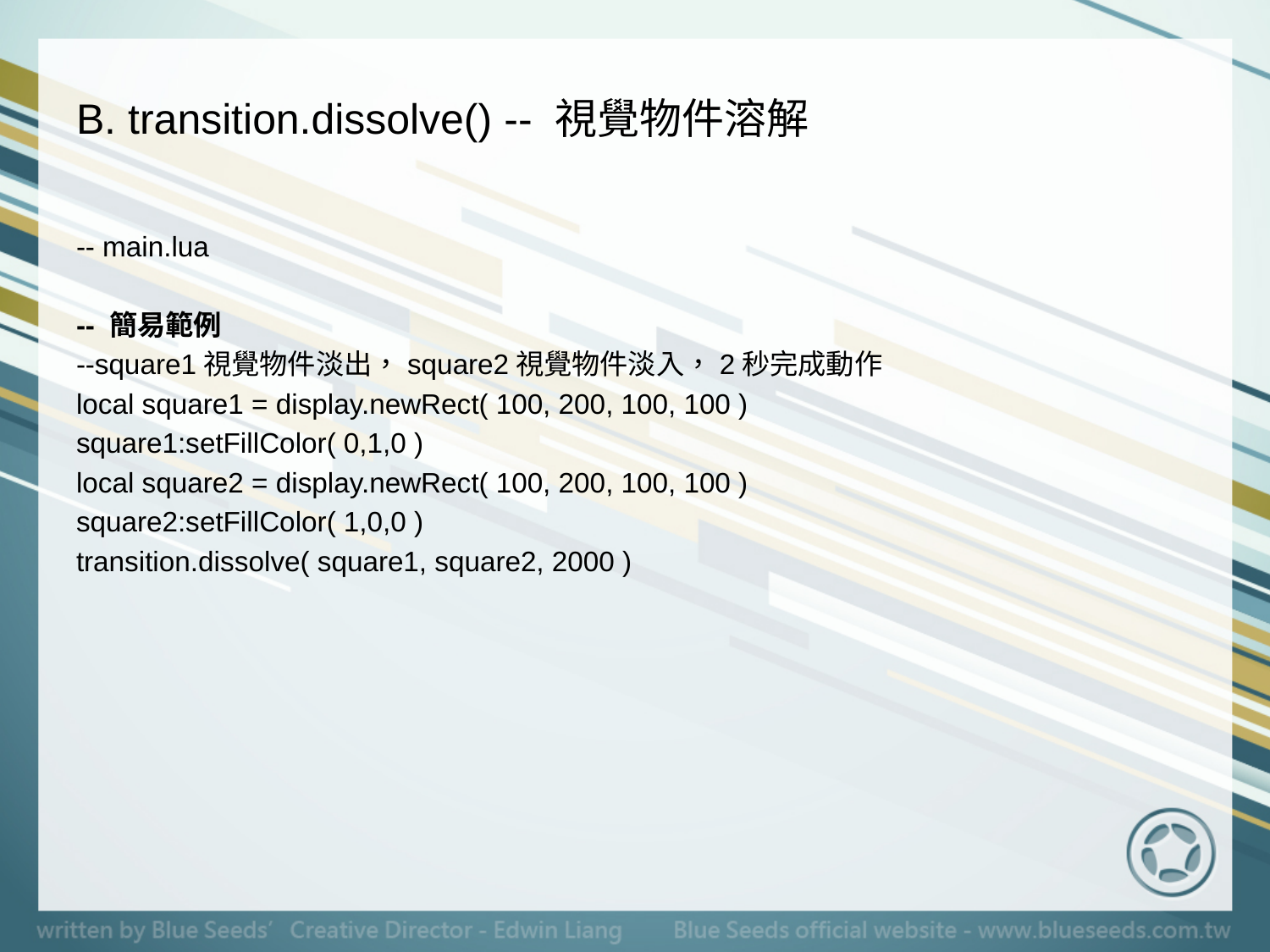

# B. transition.dissolve() -- 視覺物件溶解
-- main.lua

-- 簡易範例
--square1視覺物件淡出，square2視覺物件淡入，2秒完成動作
local square1 = display.newRect( 100, 200, 100, 100 )
square1:setFillColor( 0,1,0 )
local square2 = display.newRect( 100, 200, 100, 100 )
square2:setFillColor( 1,0,0 )
transition.dissolve( square1, square2, 2000 )